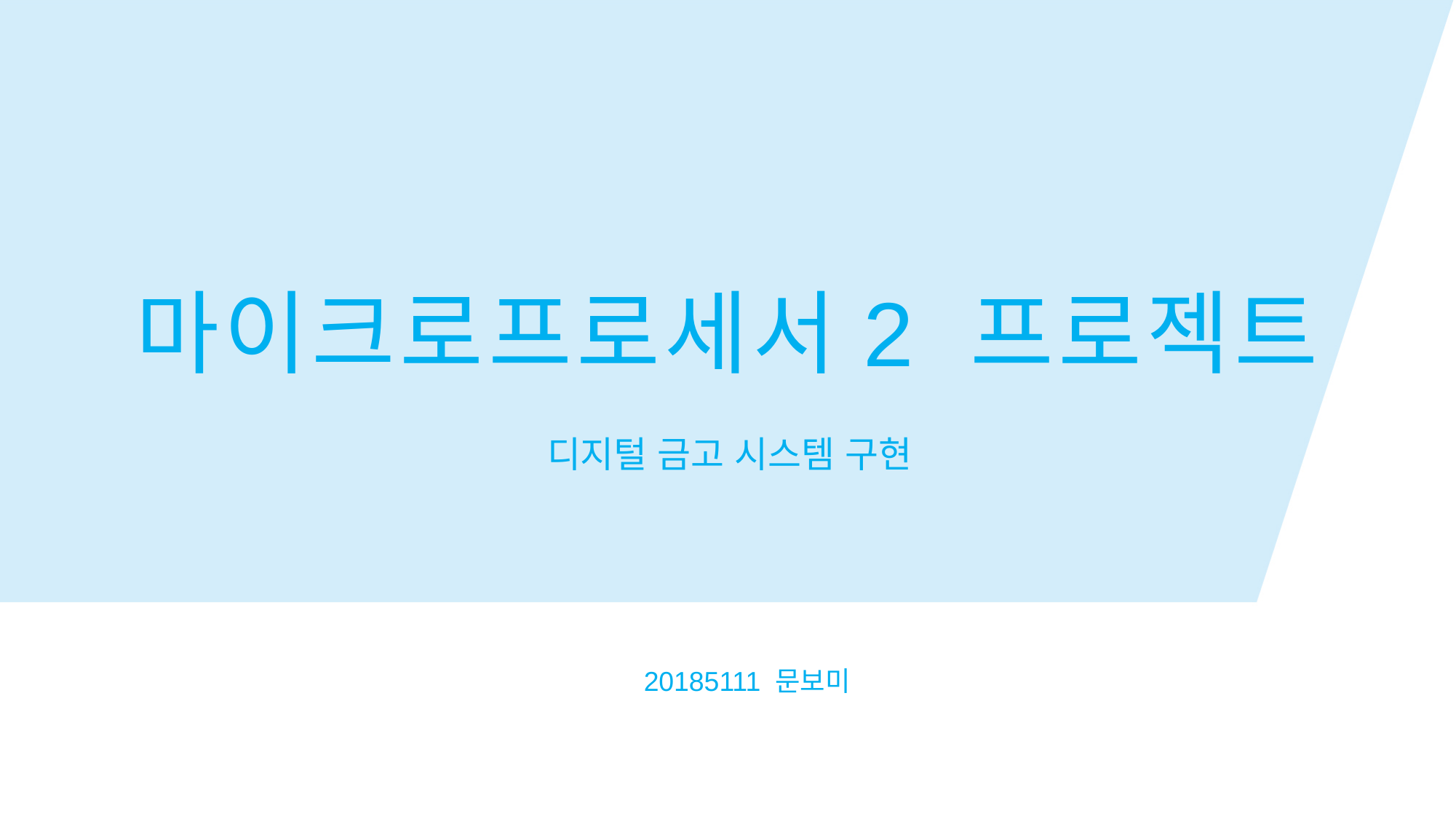

마이크로프로세서2 프로젝트
디지털 금고 시스템 구현
20185111 문보미